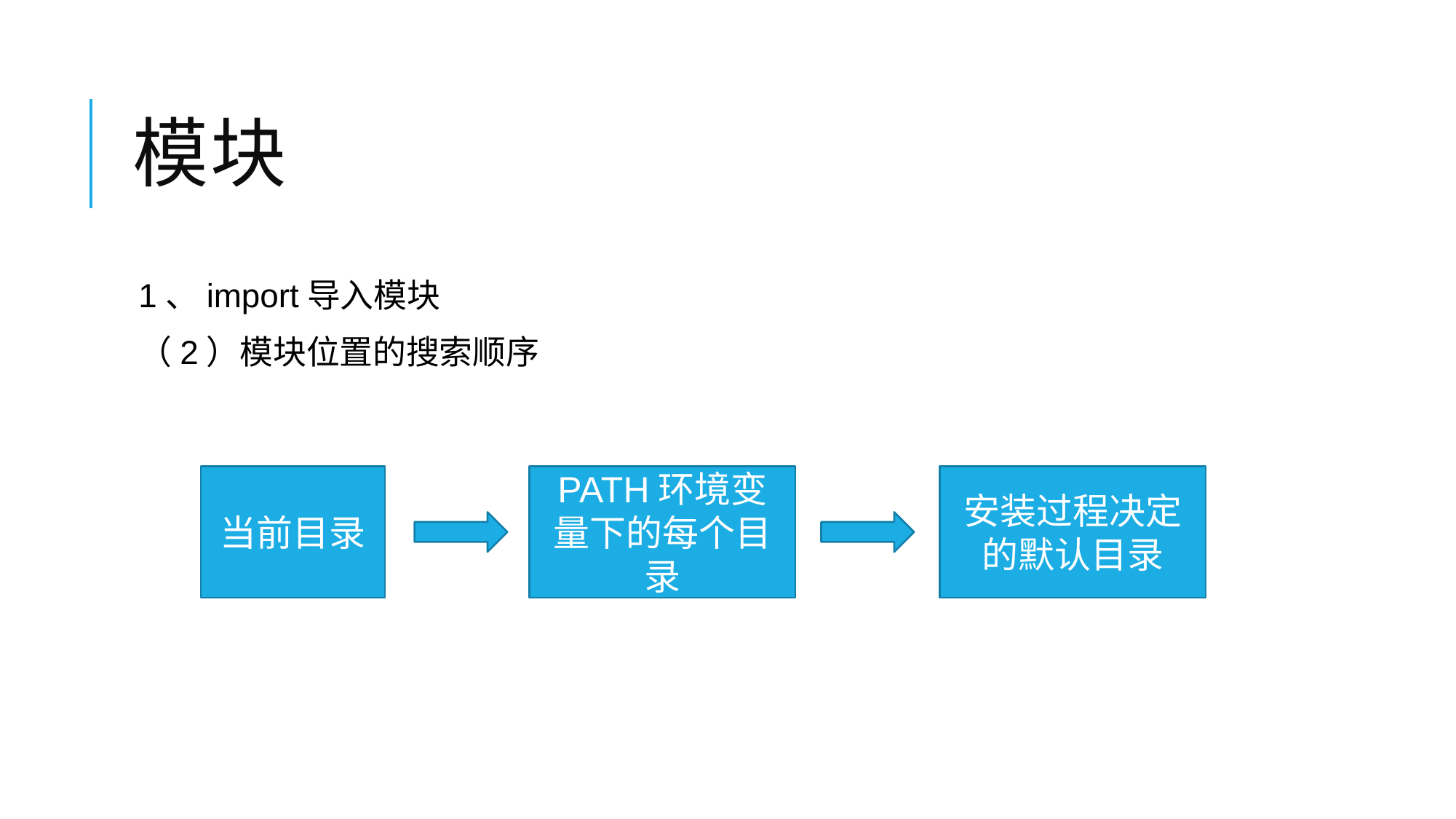

# 模块
1、import导入模块
（2）模块位置的搜索顺序

当前目录
PATH环境变量下的每个目录
安装过程决定的默认目录